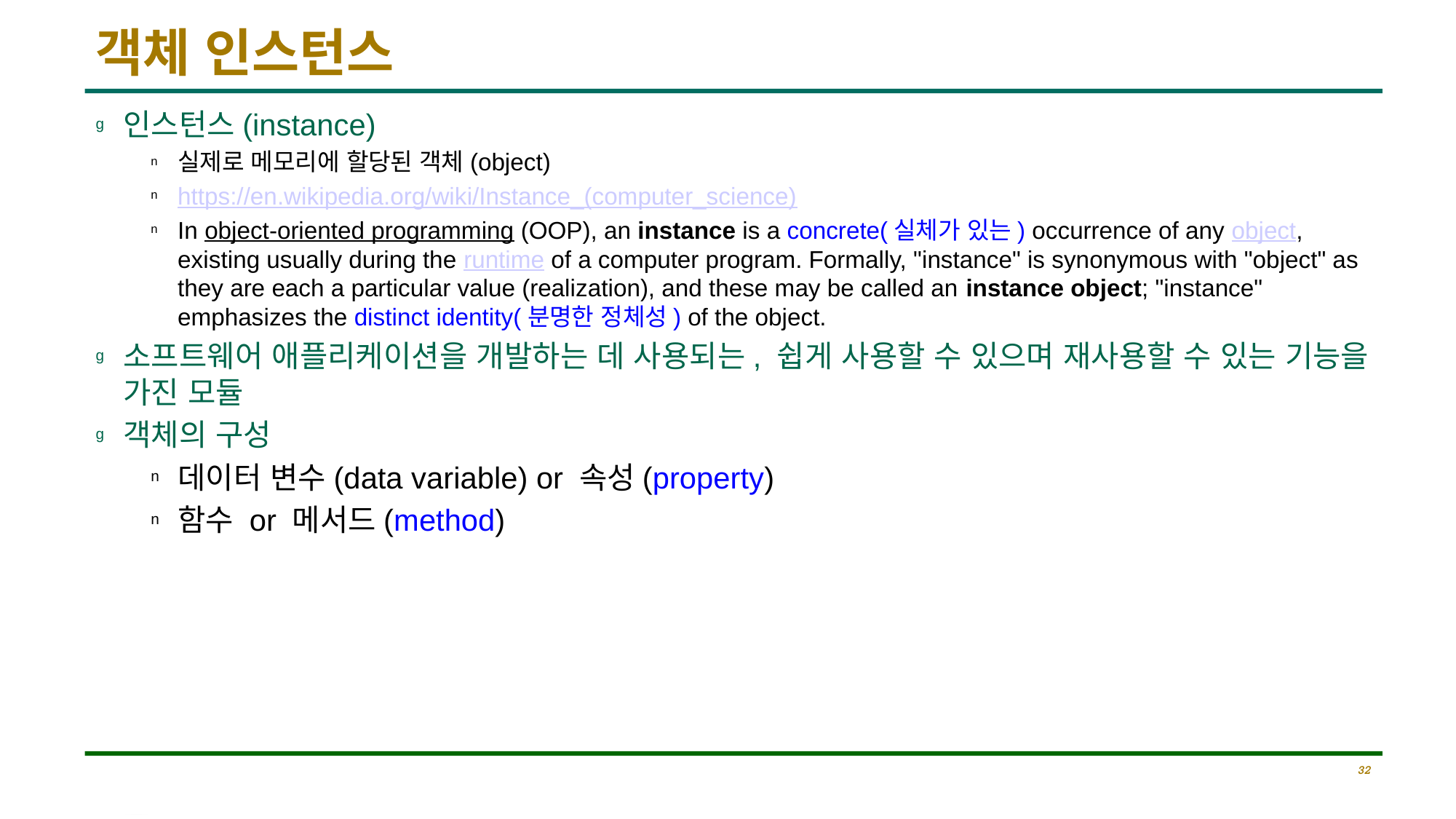

# 객체 인스턴스
인스턴스(instance)
실제로 메모리에 할당된 객체(object)
https://en.wikipedia.org/wiki/Instance_(computer_science)
In object-oriented programming (OOP), an instance is a concrete(실체가 있는) occurrence of any object, existing usually during the runtime of a computer program. Formally, "instance" is synonymous with "object" as they are each a particular value (realization), and these may be called an instance object; "instance" emphasizes the distinct identity(분명한 정체성) of the object.
소프트웨어 애플리케이션을 개발하는 데 사용되는, 쉽게 사용할 수 있으며 재사용할 수 있는 기능을 가진 모듈
객체의 구성
데이터 변수(data variable) or 속성(property)
함수 or 메서드(method)